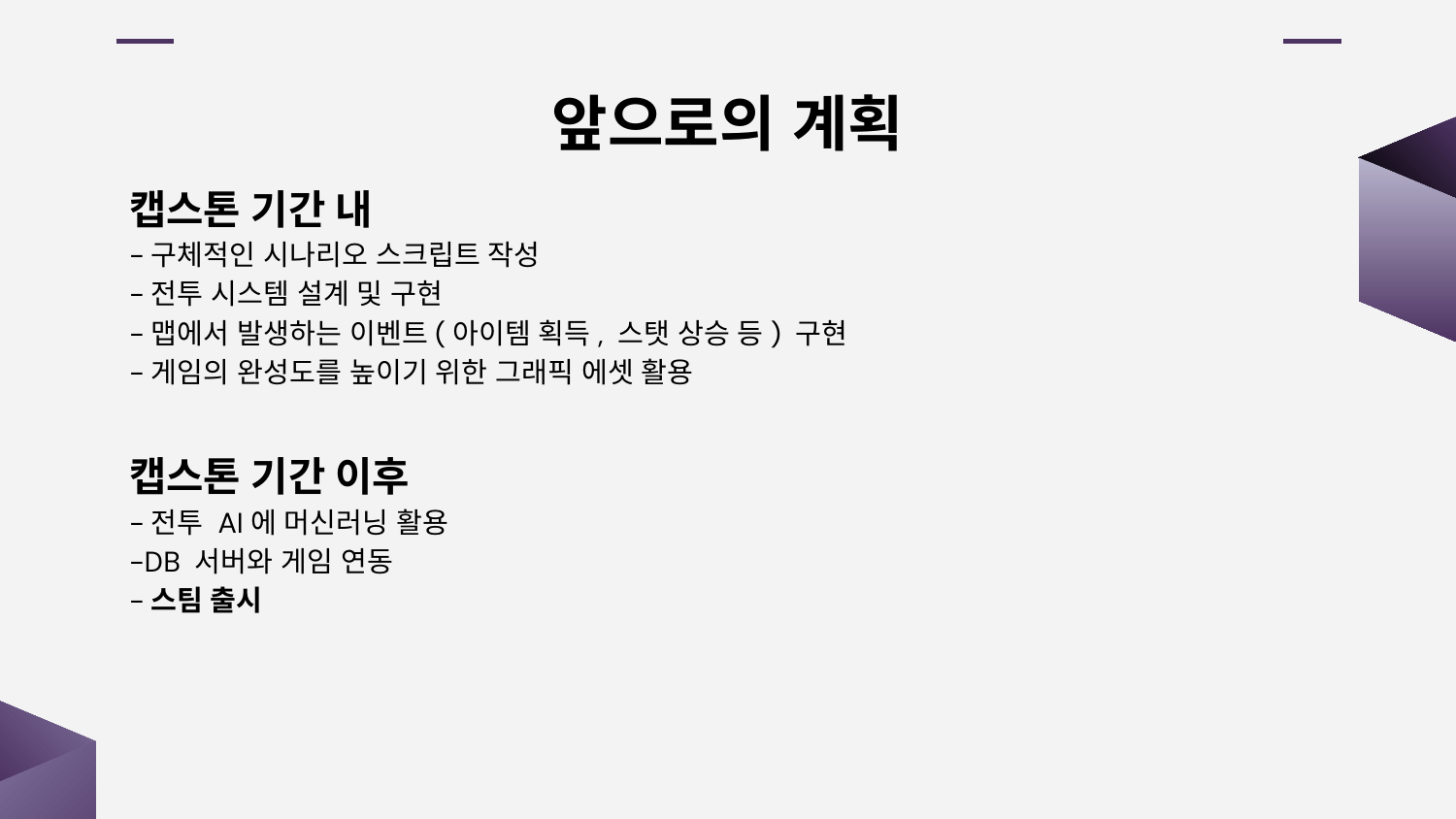

# 앞으로의 계획

캡스톤 기간 내
-구체적인 시나리오 스크립트 작성
-전투 시스템 설계 및 구현
-맵에서 발생하는 이벤트(아이템 획득, 스탯 상승 등) 구현
-게임의 완성도를 높이기 위한 그래픽 에셋 활용

캡스톤 기간 이후
-전투 AI에 머신러닝 활용
-DB 서버와 게임 연동
-스팀 출시